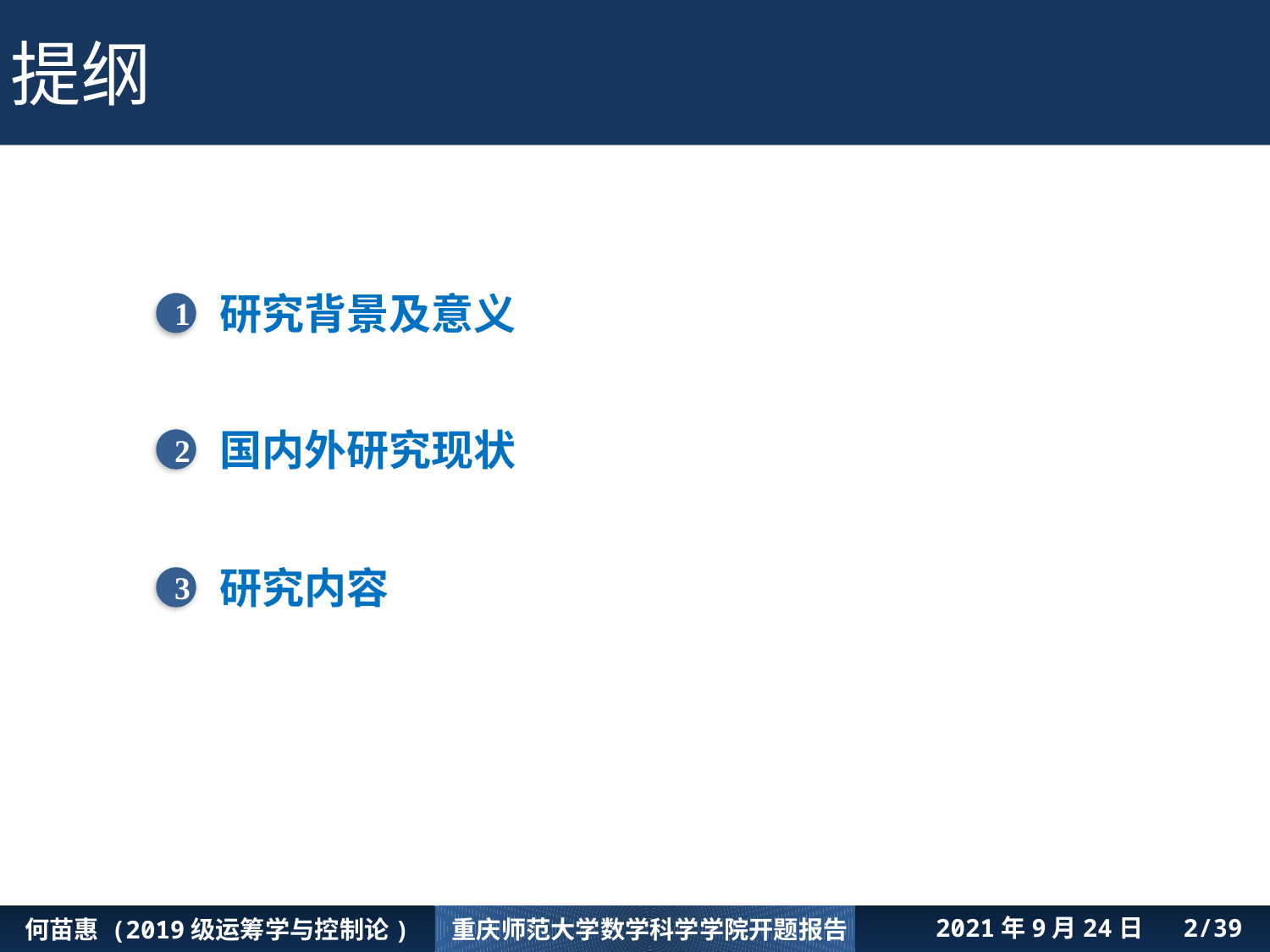

提纲
研究背景及意义
1
国内外研究现状
2
研究内容
3
何苗惠 (2019级运筹学与控制论)
重庆师范大学数学科学学院开题报告
2021年9月24日      2/39